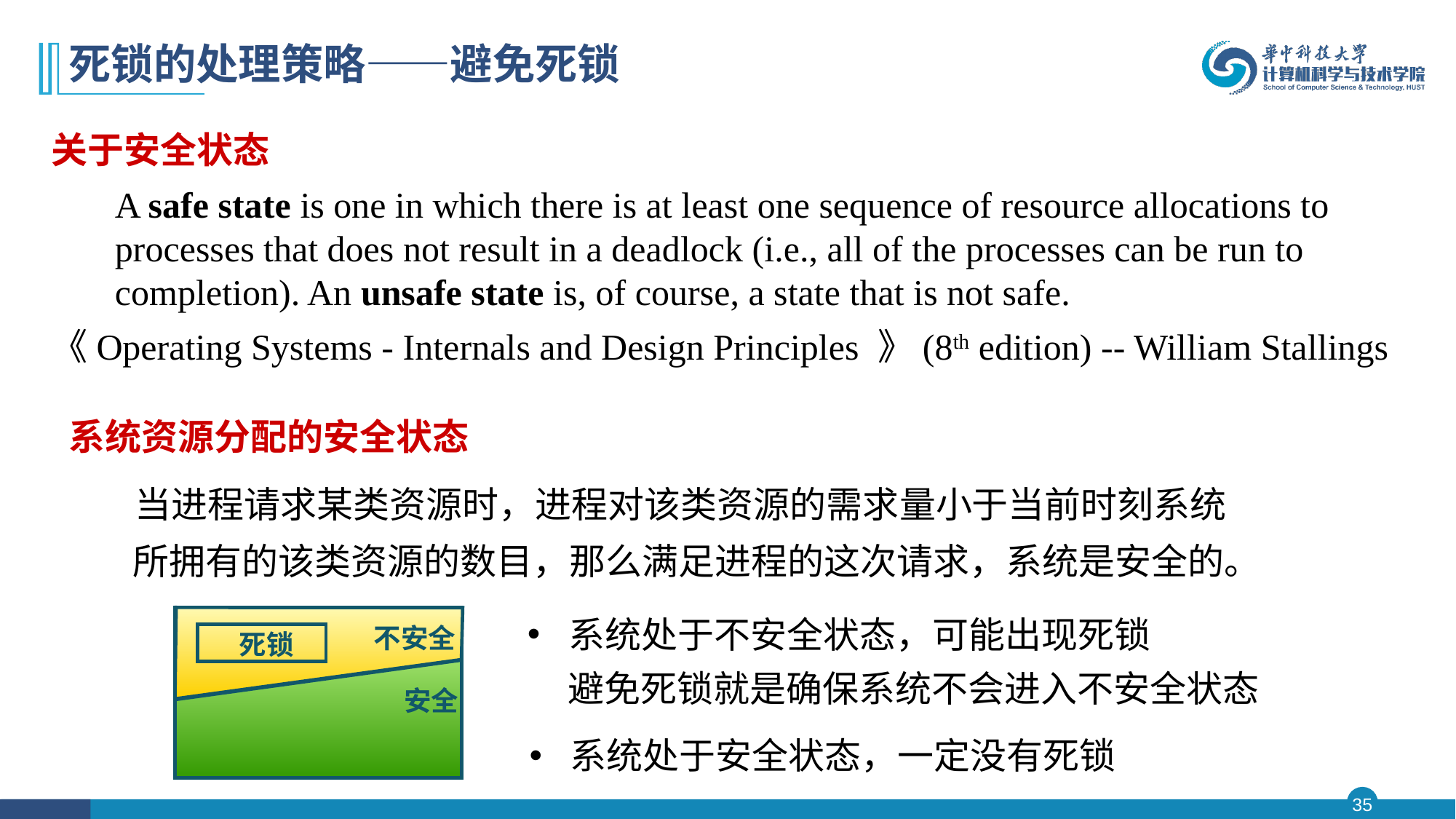

# 死锁的处理策略——避免死锁
关于安全状态
	A safe state is one in which there is at least one sequence of resource allocations to processes that does not result in a deadlock (i.e., all of the processes can be run to completion). An unsafe state is, of course, a state that is not safe.
《Operating Systems - Internals and Design Principles 》(8th edition) -- William Stallings
系统资源分配的安全状态
       当进程请求某类资源时，进程对该类资源的需求量小于当前时刻系统所拥有的该类资源的数目，那么满足进程的这次请求，系统是安全的。
系统处于不安全状态，可能出现死锁
避免死锁就是确保系统不会进入不安全状态

不安全
死锁
安全
系统处于安全状态，一定没有死锁